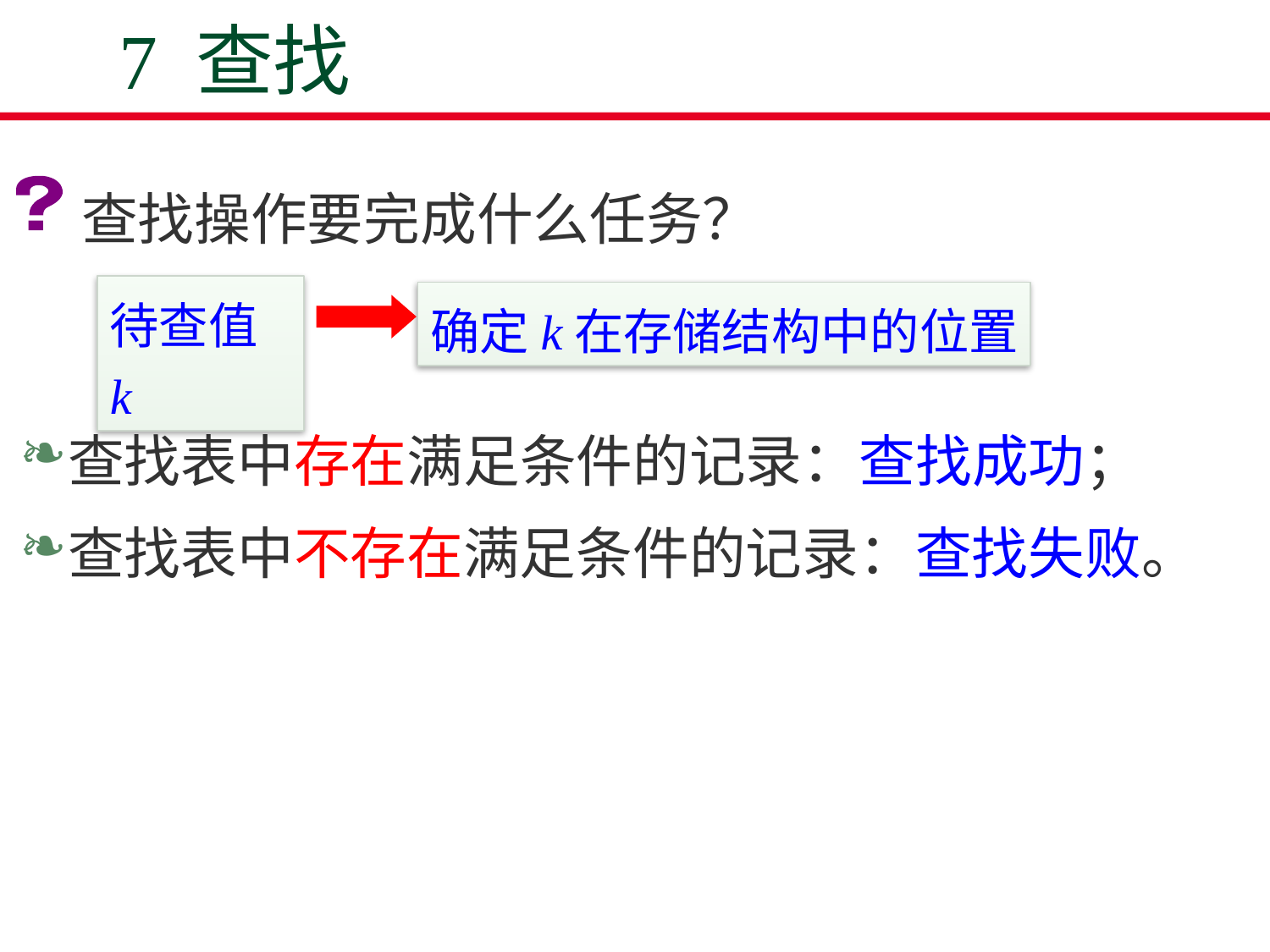

# 7 查找

查找操作要完成什么任务？

待查值k
确定k在存储结构中的位置

查找表中存在满足条件的记录：查找成功；
查找表中不存在满足条件的记录：查找失败。